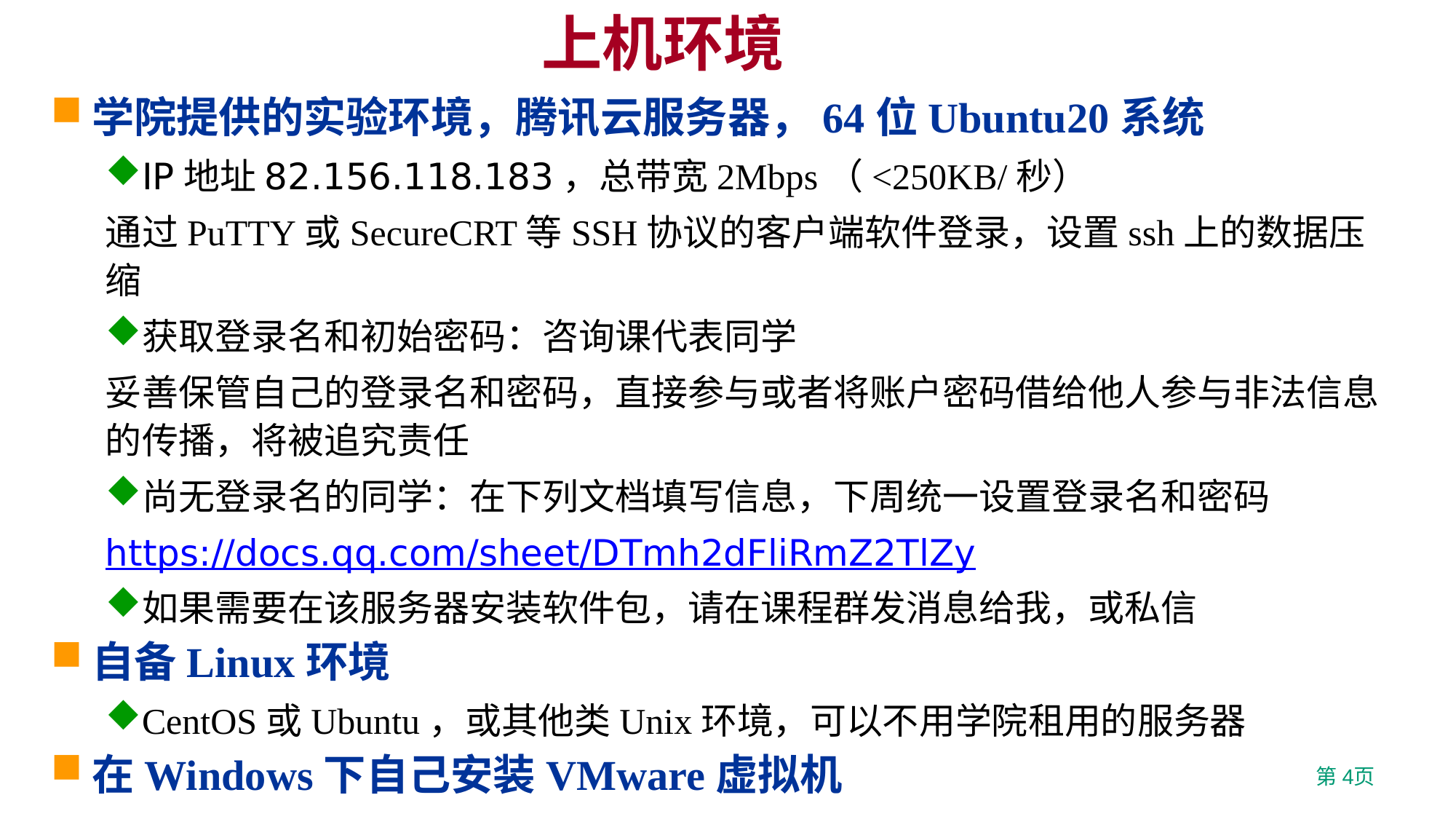

# 上机环境
学院提供的实验环境，腾讯云服务器，64位Ubuntu20系统
IP地址82.156.118.183，总带宽2Mbps（<250KB/秒）
通过PuTTY或SecureCRT等SSH协议的客户端软件登录，设置ssh上的数据压缩
获取登录名和初始密码：咨询课代表同学
妥善保管自己的登录名和密码，直接参与或者将账户密码借给他人参与非法信息的传播，将被追究责任
尚无登录名的同学：在下列文档填写信息，下周统一设置登录名和密码
https://docs.qq.com/sheet/DTmh2dFliRmZ2TlZy
如果需要在该服务器安装软件包，请在课程群发消息给我，或私信
自备Linux环境
CentOS或Ubuntu，或其他类Unix环境，可以不用学院租用的服务器
在Windows下自己安装VMware虚拟机